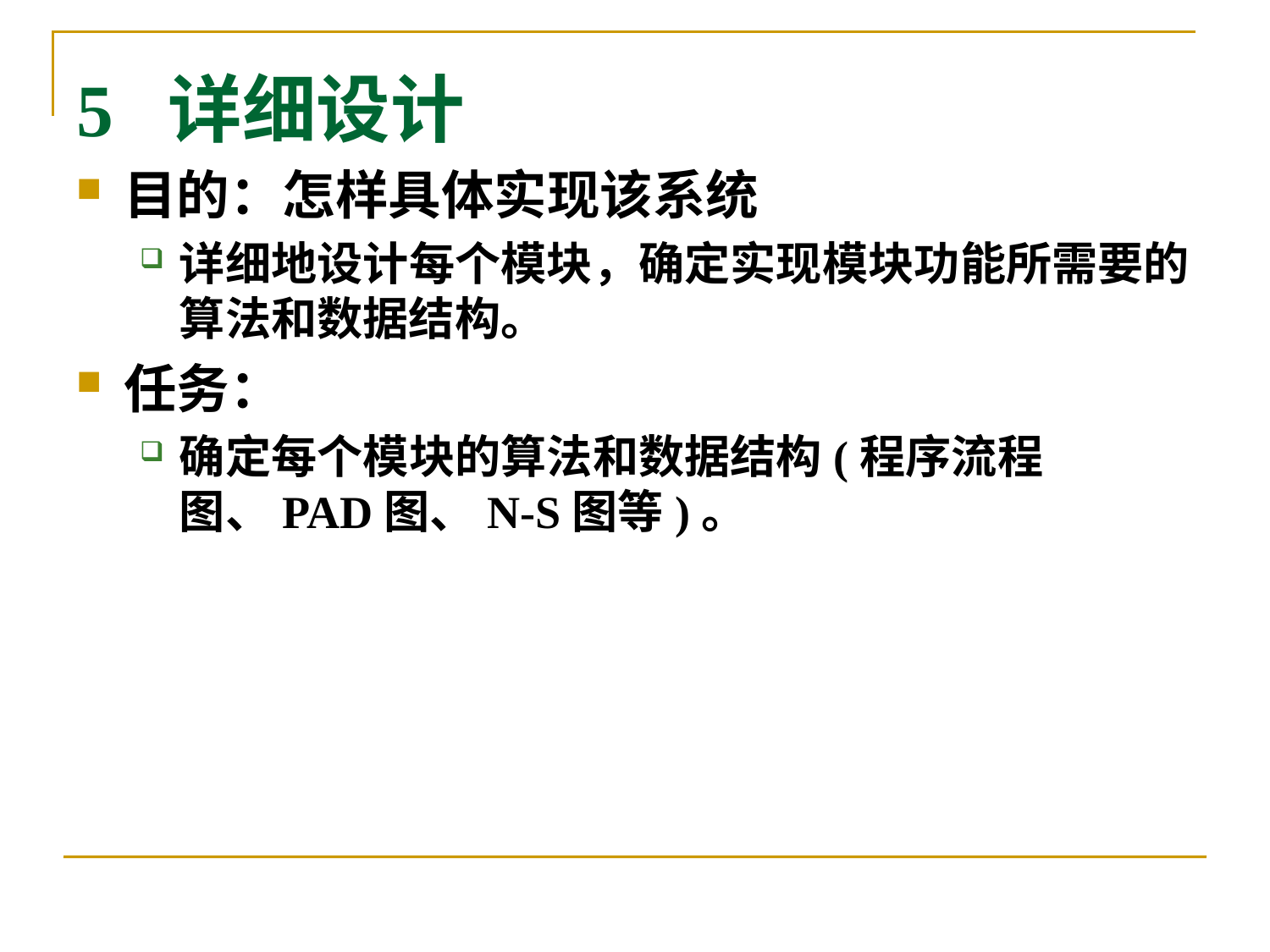

5  详细设计
目的：怎样具体实现该系统
详细地设计每个模块，确定实现模块功能所需要的算法和数据结构。
任务：
确定每个模块的算法和数据结构(程序流程图、PAD图、N-S图等)。